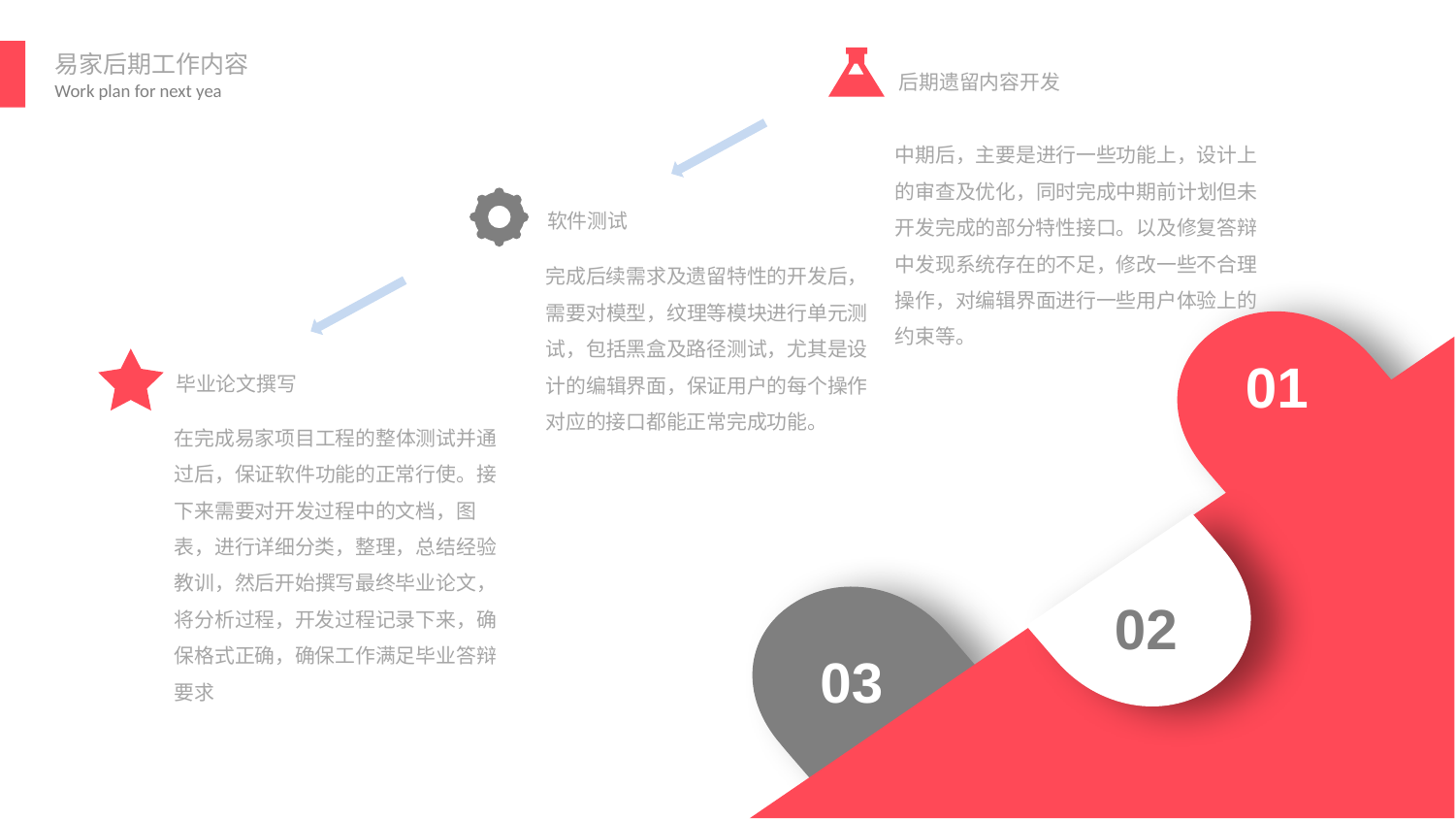

易家后期工作内容

后期遗留内容开发
中期后，主要是进行一些功能上，设计上的审查及优化，同时完成中期前计划但未开发完成的部分特性接口。以及修复答辩中发现系统存在的不足，修改一些不合理操作，对编辑界面进行一些用户体验上的约束等。

软件测试
完成后续需求及遗留特性的开发后，需要对模型，纹理等模块进行单元测试，包括黑盒及路径测试，尤其是设计的编辑界面，保证用户的每个操作对应的接口都能正常完成功能。

01

毕业论文撰写
在完成易家项目工程的整体测试并通过后，保证软件功能的正常行使。接下来需要对开发过程中的文档，图表，进行详细分类，整理，总结经验教训，然后开始撰写最终毕业论文，将分析过程，开发过程记录下来，确保格式正确，确保工作满足毕业答辩要求

02
03